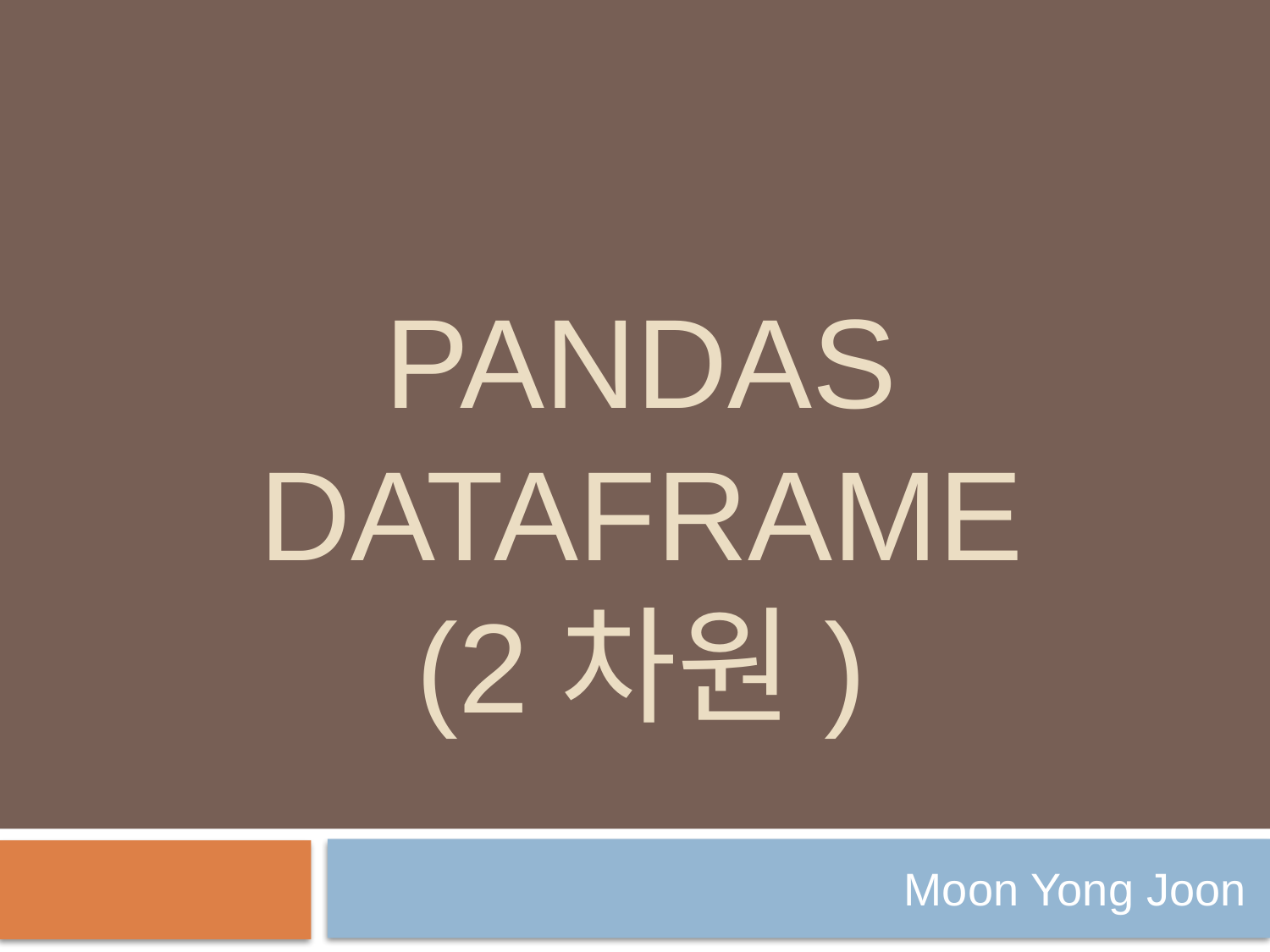

# Pandas DataFrame (2차원)
Moon Yong Joon